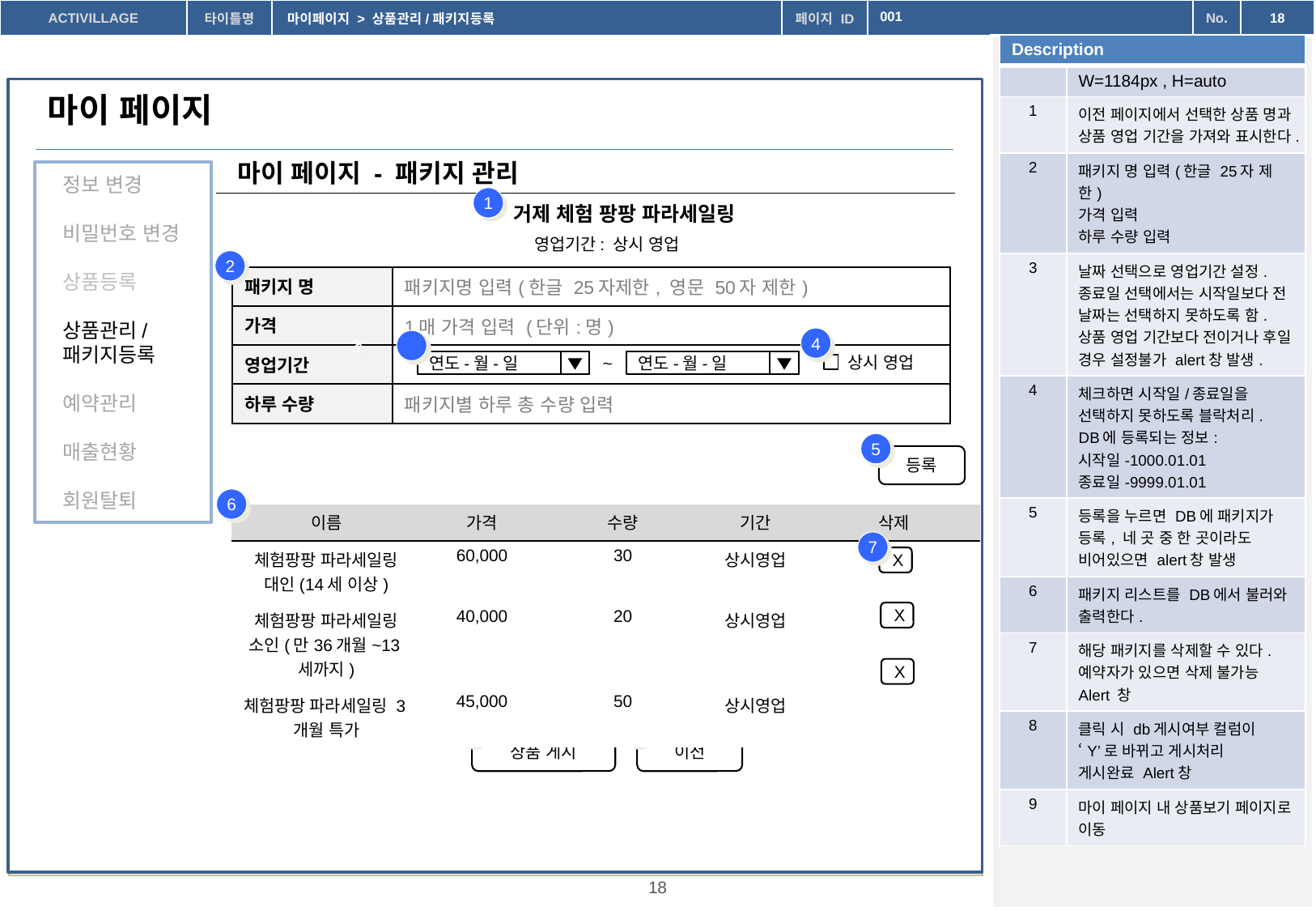

001
마이페이지 > 상품관리/패키지등록
| Description |  |
| --- | --- |
|  | W=1184px , H=auto |
| 1 | 이전 페이지에서 선택한 상품 명과 상품 영업 기간을 가져와 표시한다. |
| 2 | 패키지 명 입력(한글 25자 제한) 가격 입력 하루 수량 입력 |
| 3 | 날짜 선택으로 영업기간 설정. 종료일 선택에서는 시작일보다 전 날짜는 선택하지 못하도록 함. 상품 영업 기간보다 전이거나 후일 경우 설정불가 alert창 발생. |
| 4 | 체크하면 시작일/종료일을 선택하지 못하도록 블락처리. DB에 등록되는 정보: 시작일-1000.01.01 종료일-9999.01.01 |
| 5 | 등록을 누르면 DB에 패키지가 등록, 네 곳 중 한 곳이라도 비어있으면 alert창 발생 |
| 6 | 패키지 리스트를 DB에서 불러와 출력한다. |
| 7 | 해당 패키지를 삭제할 수 있다. 예약자가 있으면 삭제 불가능 Alert 창 |
| 8 | 클릭 시 db게시여부 컬럼이 ‘Y’로 바뀌고 게시처리 게시완료 Alert창 |
| 9 | 마이 페이지 내 상품보기 페이지로 이동 |

마이 페이지
마이 페이지 - 패키지 관리
  정보 변경

  비밀번호 변경

  상품등록

  상품관리/
  패키지등록

  예약관리

  매출현황

  회원탈퇴
1
거제 체험 팡팡 파라세일링
영업기간: 상시 영업
2
| 패키지 명 | 패키지명 입력(한글 25자제한, 영문 50자 제한) |
| --- | --- |
| 가격 | 1매 가격 입력 (단위:명) |
| 영업기간 |  |
| 하루 수량 | 패키지별 하루 총 수량 입력 |
4
3
상시 영업

~
연도-월-일

연도-월-일

5
등록
6
| 이름 | 가격 | 수량 | 기간 | 삭제 |
| --- | --- | --- | --- | --- |
| 체험팡팡 파라세일링 대인(14세 이상) | 60,000 | 30 | 상시영업 |  |
| 체험팡팡 파라세일링 소인(만36개월~13세까지) | 40,000 | 20 | 상시영업 |  |
| 체험팡팡 파라세일링 3개월 특가 | 45,000 | 50 | 상시영업 |  |
7
X
X
X
8
9
상품 게시
이전